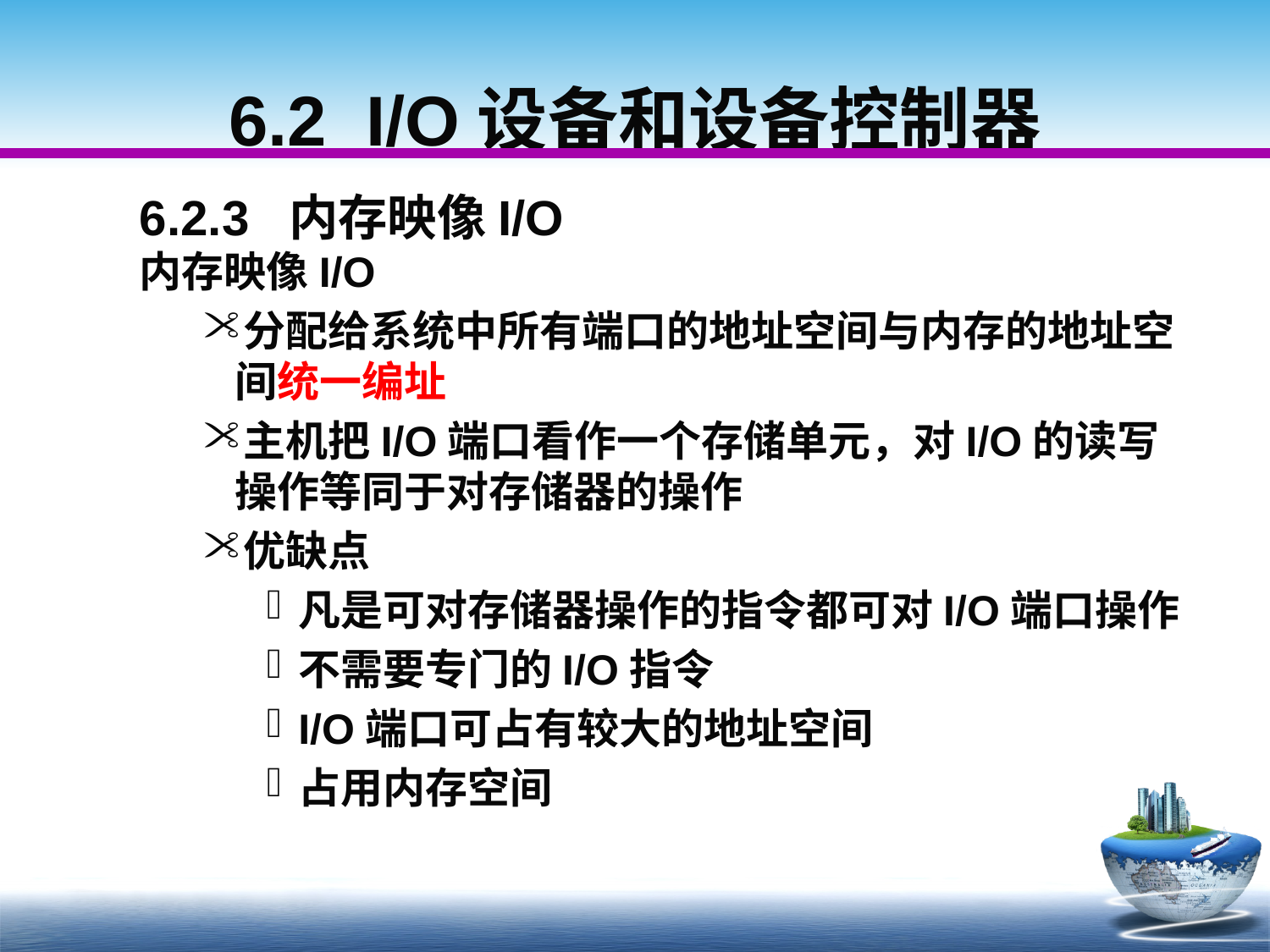

# 6.2  I/O设备和设备控制器
6.2.3  内存映像I/O
内存映像I/O
分配给系统中所有端口的地址空间与内存的地址空间统一编址
主机把I/O端口看作一个存储单元，对I/O的读写操作等同于对存储器的操作
优缺点
凡是可对存储器操作的指令都可对I/O端口操作
不需要专门的I/O指令
I/O端口可占有较大的地址空间
占用内存空间